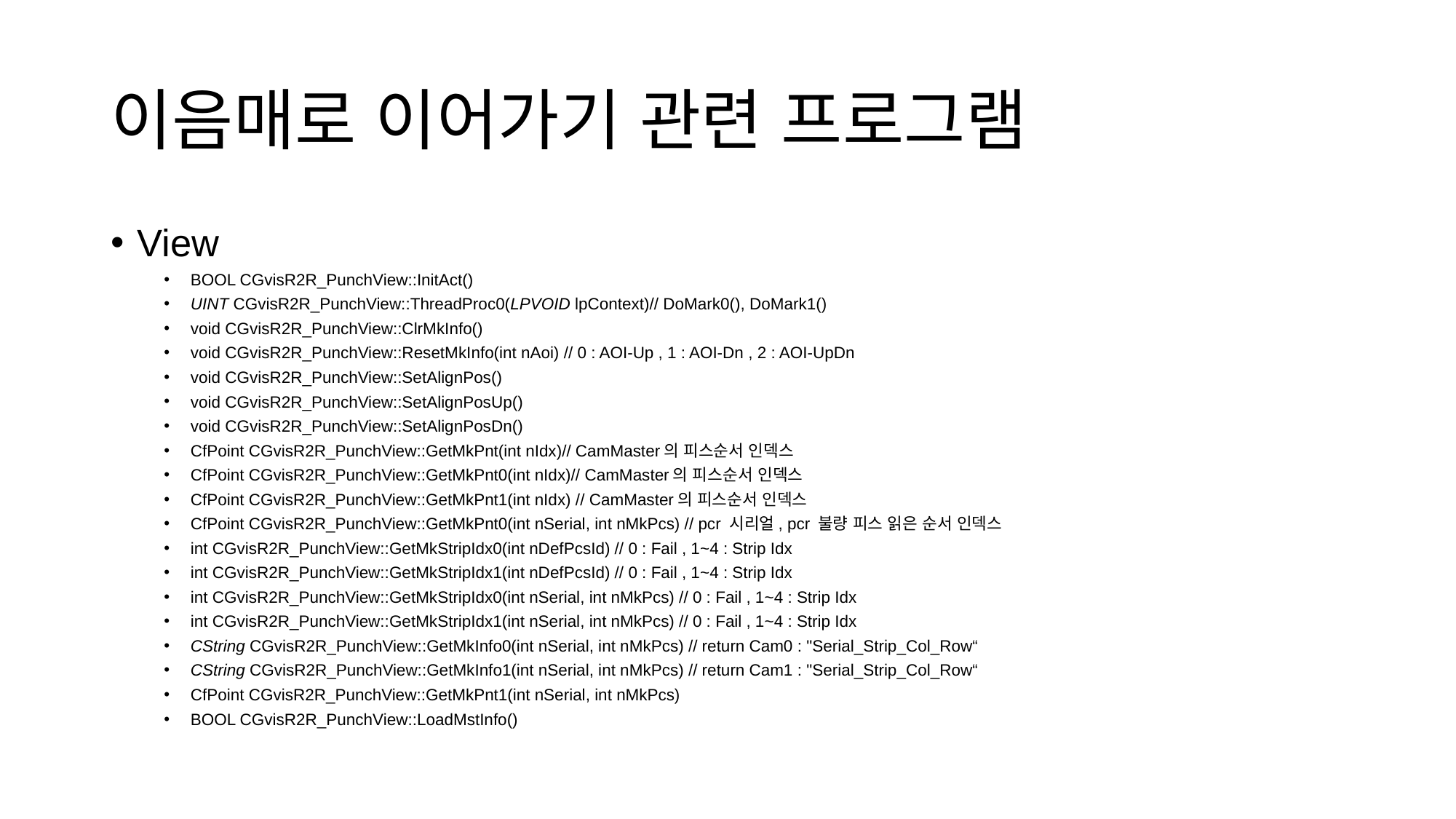

# 이음매로 이어가기 관련 프로그램
View
BOOL CGvisR2R_PunchView::InitAct()
UINT CGvisR2R_PunchView::ThreadProc0(LPVOID lpContext)// DoMark0(), DoMark1()
void CGvisR2R_PunchView::ClrMkInfo()
void CGvisR2R_PunchView::ResetMkInfo(int nAoi) // 0 : AOI-Up , 1 : AOI-Dn , 2 : AOI-UpDn
void CGvisR2R_PunchView::SetAlignPos()
void CGvisR2R_PunchView::SetAlignPosUp()
void CGvisR2R_PunchView::SetAlignPosDn()
CfPoint CGvisR2R_PunchView::GetMkPnt(int nIdx)// CamMaster의 피스순서 인덱스
CfPoint CGvisR2R_PunchView::GetMkPnt0(int nIdx)// CamMaster의 피스순서 인덱스
CfPoint CGvisR2R_PunchView::GetMkPnt1(int nIdx) // CamMaster의 피스순서 인덱스
CfPoint CGvisR2R_PunchView::GetMkPnt0(int nSerial, int nMkPcs) // pcr 시리얼, pcr 불량 피스 읽은 순서 인덱스
int CGvisR2R_PunchView::GetMkStripIdx0(int nDefPcsId) // 0 : Fail , 1~4 : Strip Idx
int CGvisR2R_PunchView::GetMkStripIdx1(int nDefPcsId) // 0 : Fail , 1~4 : Strip Idx
int CGvisR2R_PunchView::GetMkStripIdx0(int nSerial, int nMkPcs) // 0 : Fail , 1~4 : Strip Idx
int CGvisR2R_PunchView::GetMkStripIdx1(int nSerial, int nMkPcs) // 0 : Fail , 1~4 : Strip Idx
CString CGvisR2R_PunchView::GetMkInfo0(int nSerial, int nMkPcs) // return Cam0 : "Serial_Strip_Col_Row“
CString CGvisR2R_PunchView::GetMkInfo1(int nSerial, int nMkPcs) // return Cam1 : "Serial_Strip_Col_Row“
CfPoint CGvisR2R_PunchView::GetMkPnt1(int nSerial, int nMkPcs)
BOOL CGvisR2R_PunchView::LoadMstInfo()